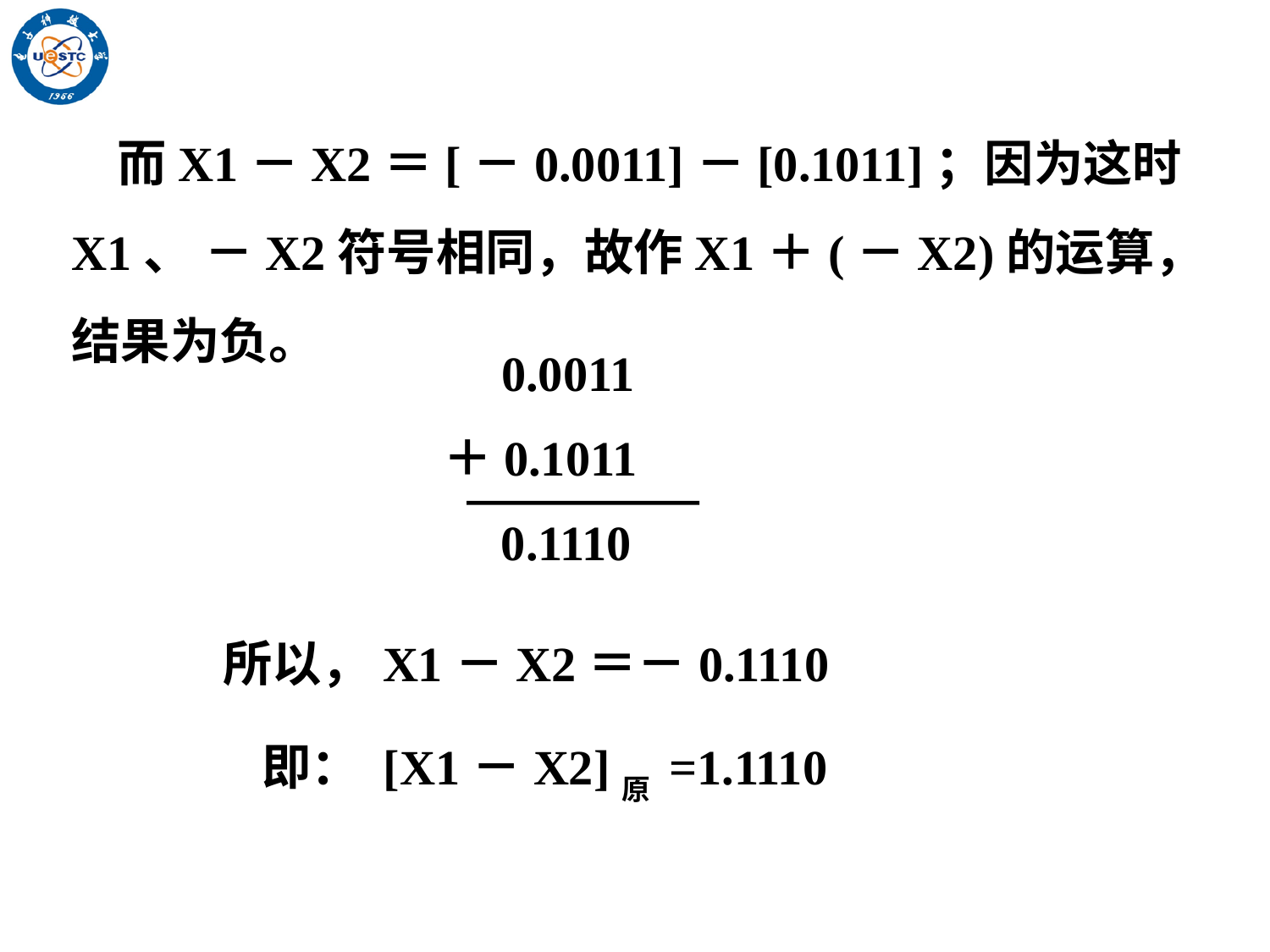

而X1－X2＝[－0.0011]－[0.1011]；因为这时X1、 －X2符号相同，故作X1＋(－X2)的运算，结果为负。
0.0011
＋0.1011

0.1110
所以，X1－X2＝－0.1110
即： [X1－X2]原 =1.1110